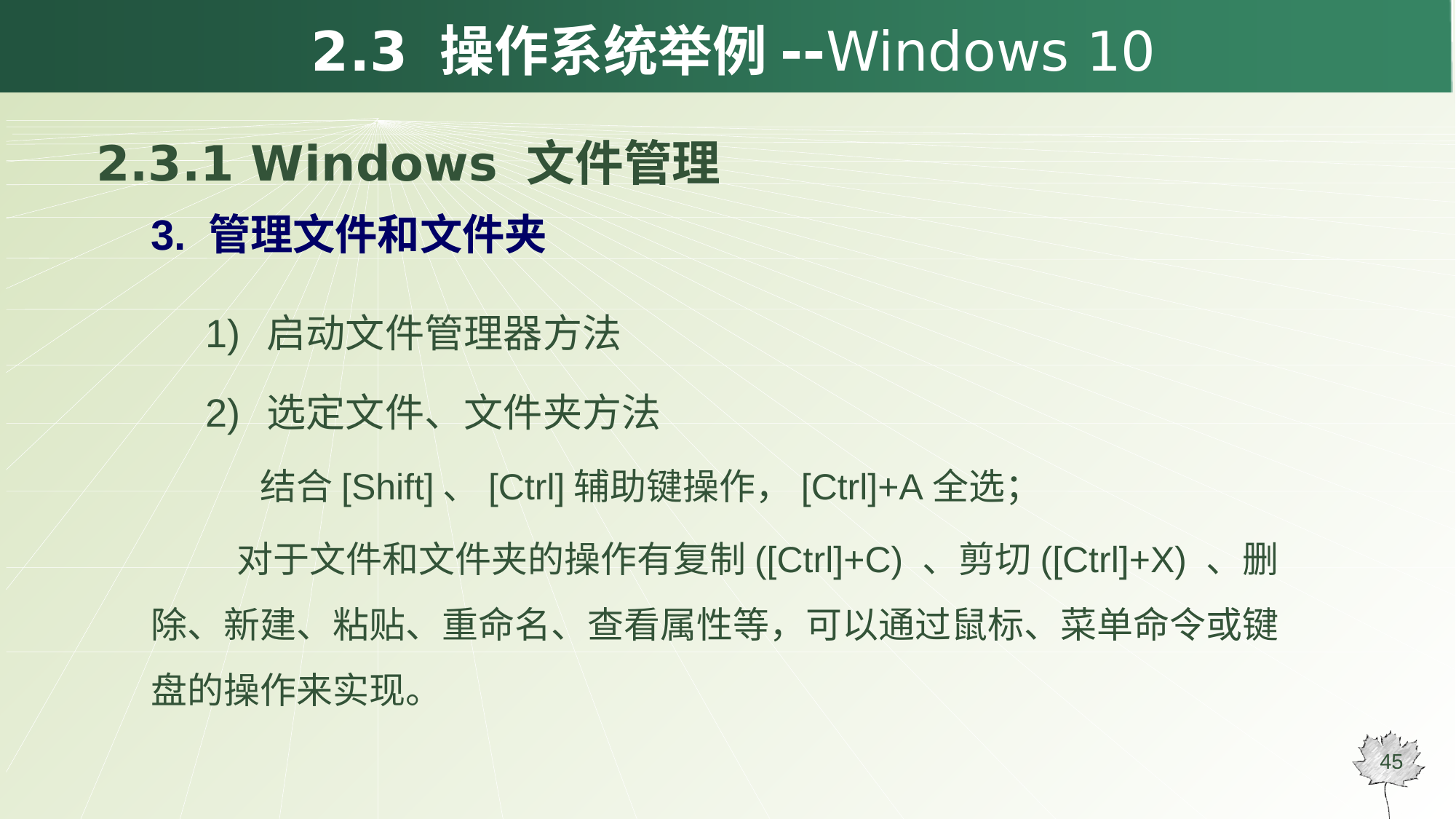

# 2.3 操作系统举例--Windows 10
2.3.1 Windows 文件管理
3. 管理文件和文件夹
启动文件管理器方法
选定文件、文件夹方法
结合[Shift]、[Ctrl]辅助键操作，[Ctrl]+A全选；
对于文件和文件夹的操作有复制([Ctrl]+C) 、剪切([Ctrl]+X) 、删除、新建、粘贴、重命名、查看属性等，可以通过鼠标、菜单命令或键盘的操作来实现。
45